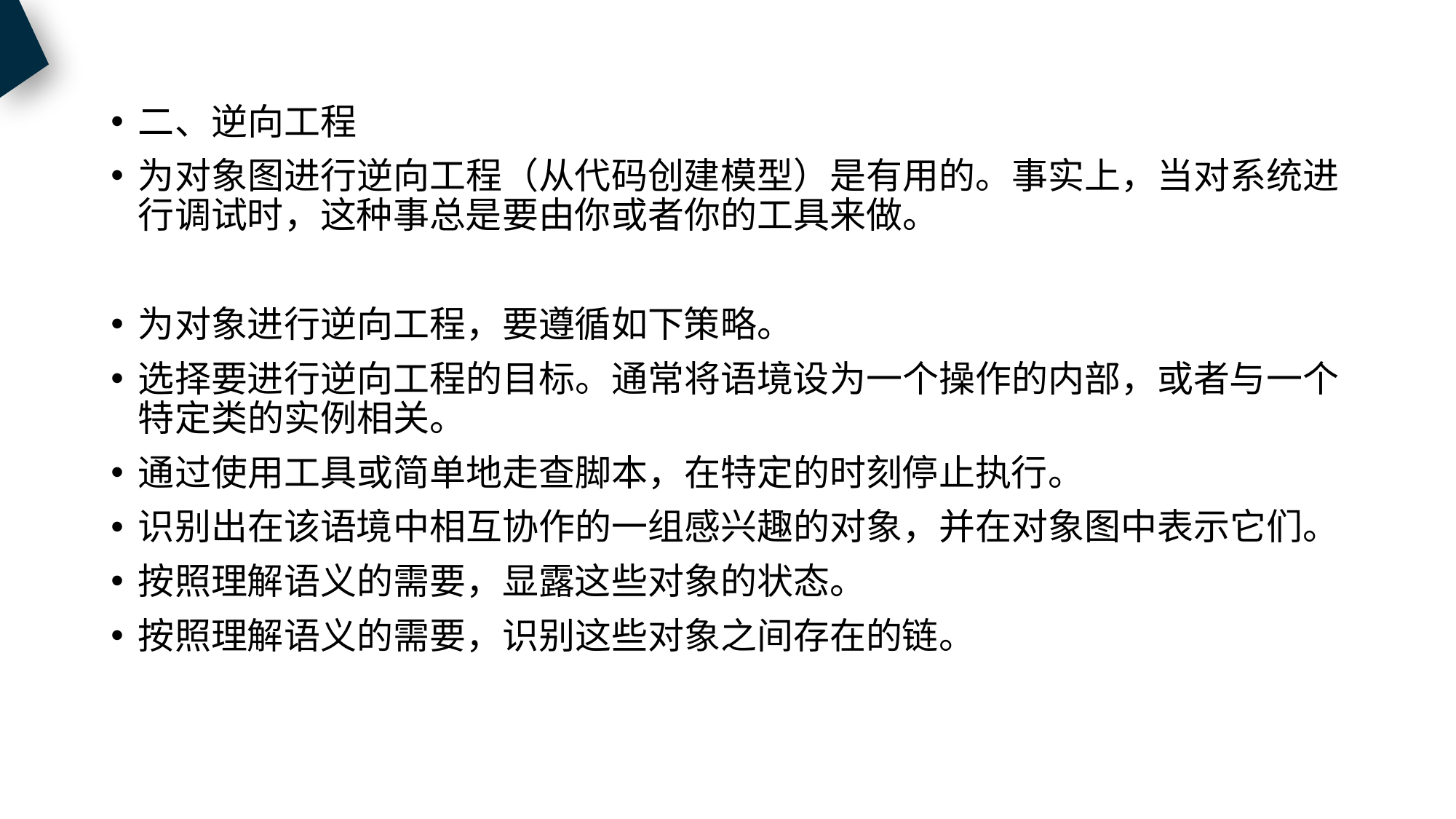

二、逆向工程
为对象图进行逆向工程（从代码创建模型）是有用的。事实上，当对系统进行调试时，这种事总是要由你或者你的工具来做。

为对象进行逆向工程，要遵循如下策略。
选择要进行逆向工程的目标。通常将语境设为一个操作的内部，或者与一个特定类的实例相关。
通过使用工具或简单地走查脚本，在特定的时刻停止执行。
识别出在该语境中相互协作的一组感兴趣的对象，并在对象图中表示它们。
按照理解语义的需要，显露这些对象的状态。
按照理解语义的需要，识别这些对象之间存在的链。